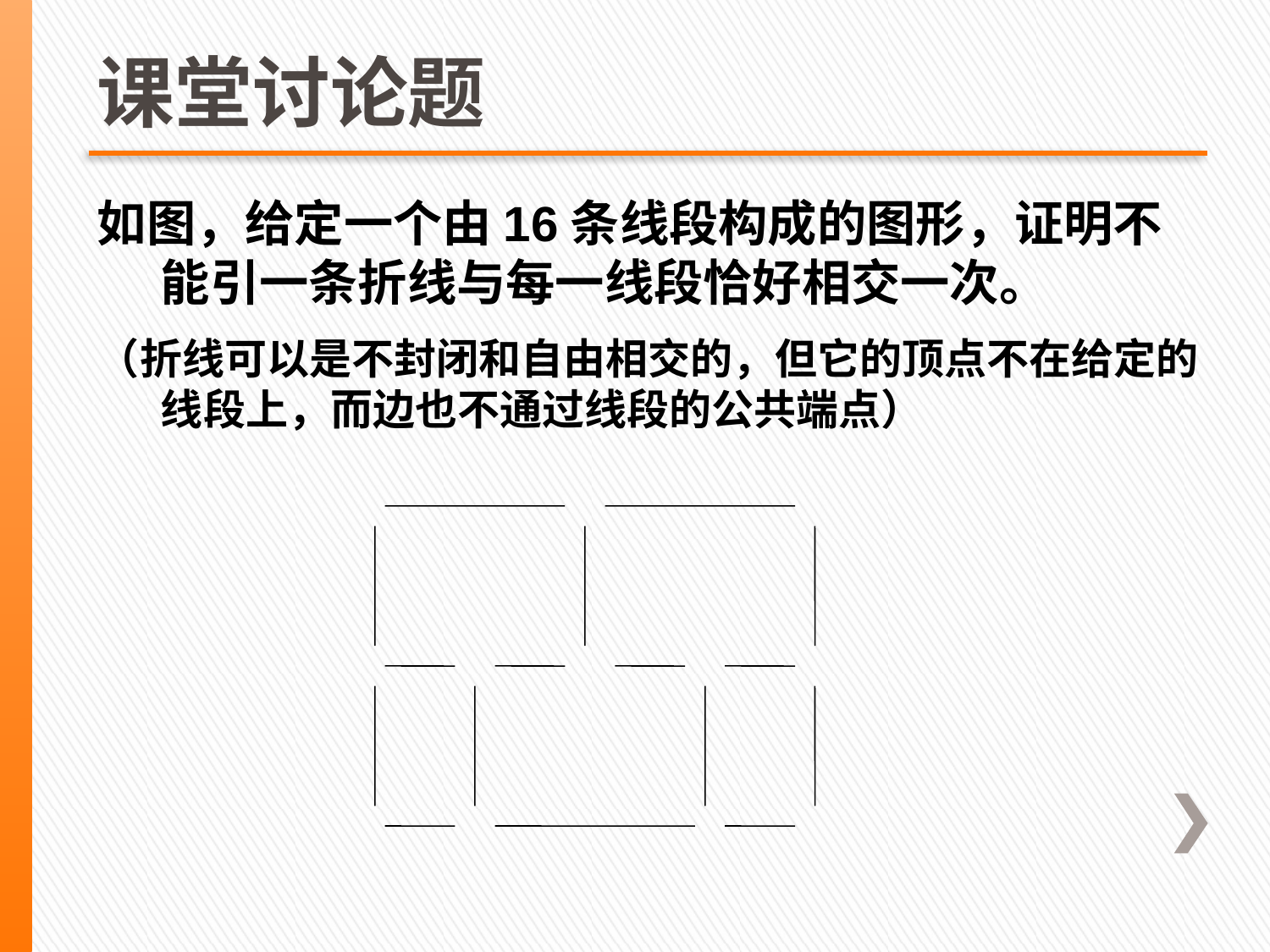

# 课堂讨论题
如图，给定一个由16条线段构成的图形，证明不能引一条折线与每一线段恰好相交一次。
（折线可以是不封闭和自由相交的，但它的顶点不在给定的线段上，而边也不通过线段的公共端点）